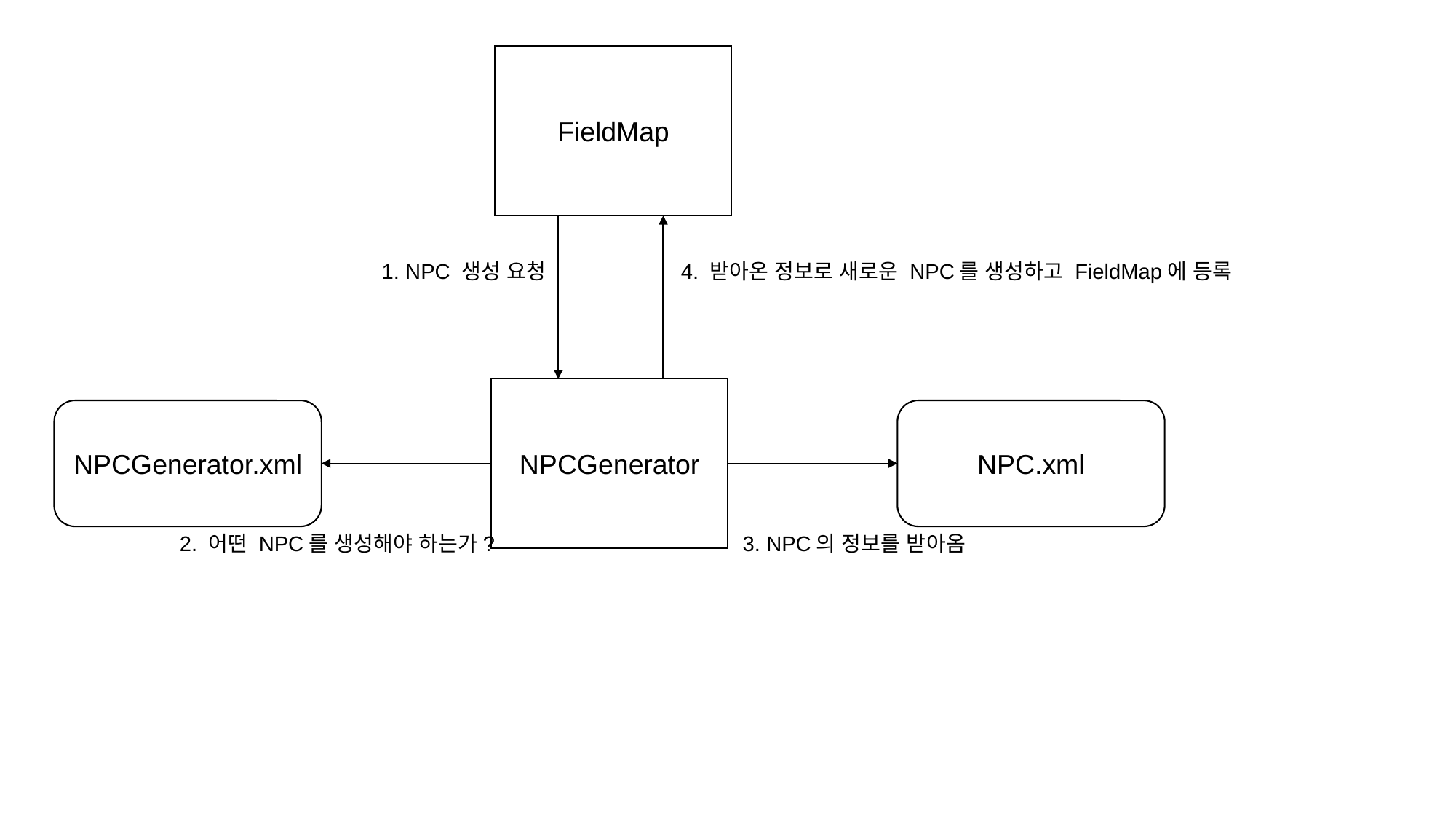

FieldMap
1. NPC 생성 요청
4. 받아온 정보로 새로운 NPC를 생성하고 FieldMap에 등록
NPCGenerator
NPCGenerator.xml
NPC.xml
2. 어떤 NPC를 생성해야 하는가?
3. NPC의 정보를 받아옴